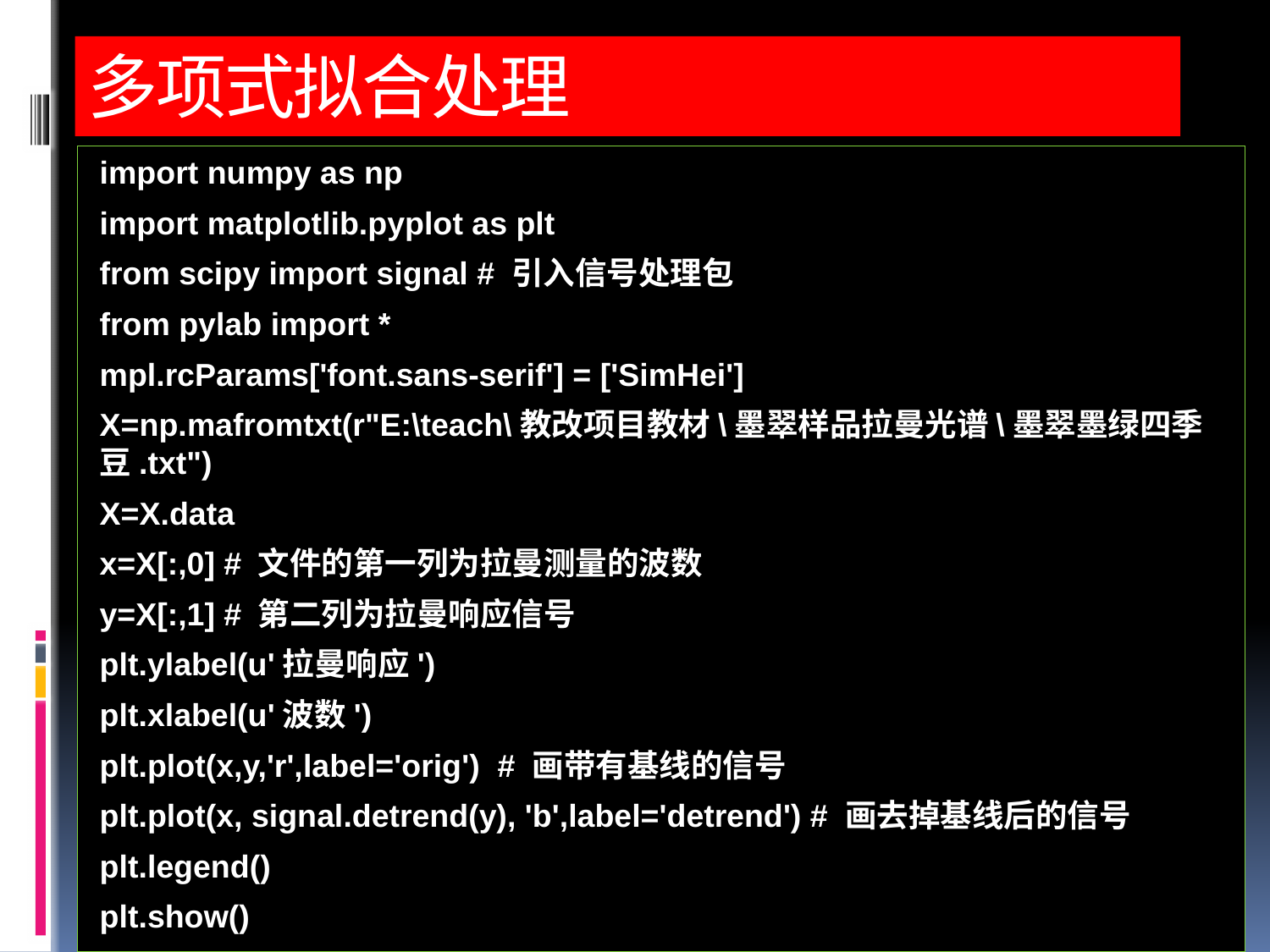

# 多项式拟合处理
import numpy as np
import matplotlib.pyplot as plt
from scipy import signal # 引入信号处理包
from pylab import *
mpl.rcParams['font.sans-serif'] = ['SimHei']
X=np.mafromtxt(r"E:\teach\教改项目教材\墨翠样品拉曼光谱\墨翠墨绿四季豆.txt")
X=X.data
x=X[:,0] # 文件的第一列为拉曼测量的波数
y=X[:,1] # 第二列为拉曼响应信号
plt.ylabel(u'拉曼响应')
plt.xlabel(u'波数')
plt.plot(x,y,'r',label='orig')  # 画带有基线的信号
plt.plot(x, signal.detrend(y), 'b',label='detrend') # 画去掉基线后的信号
plt.legend()
plt.show()